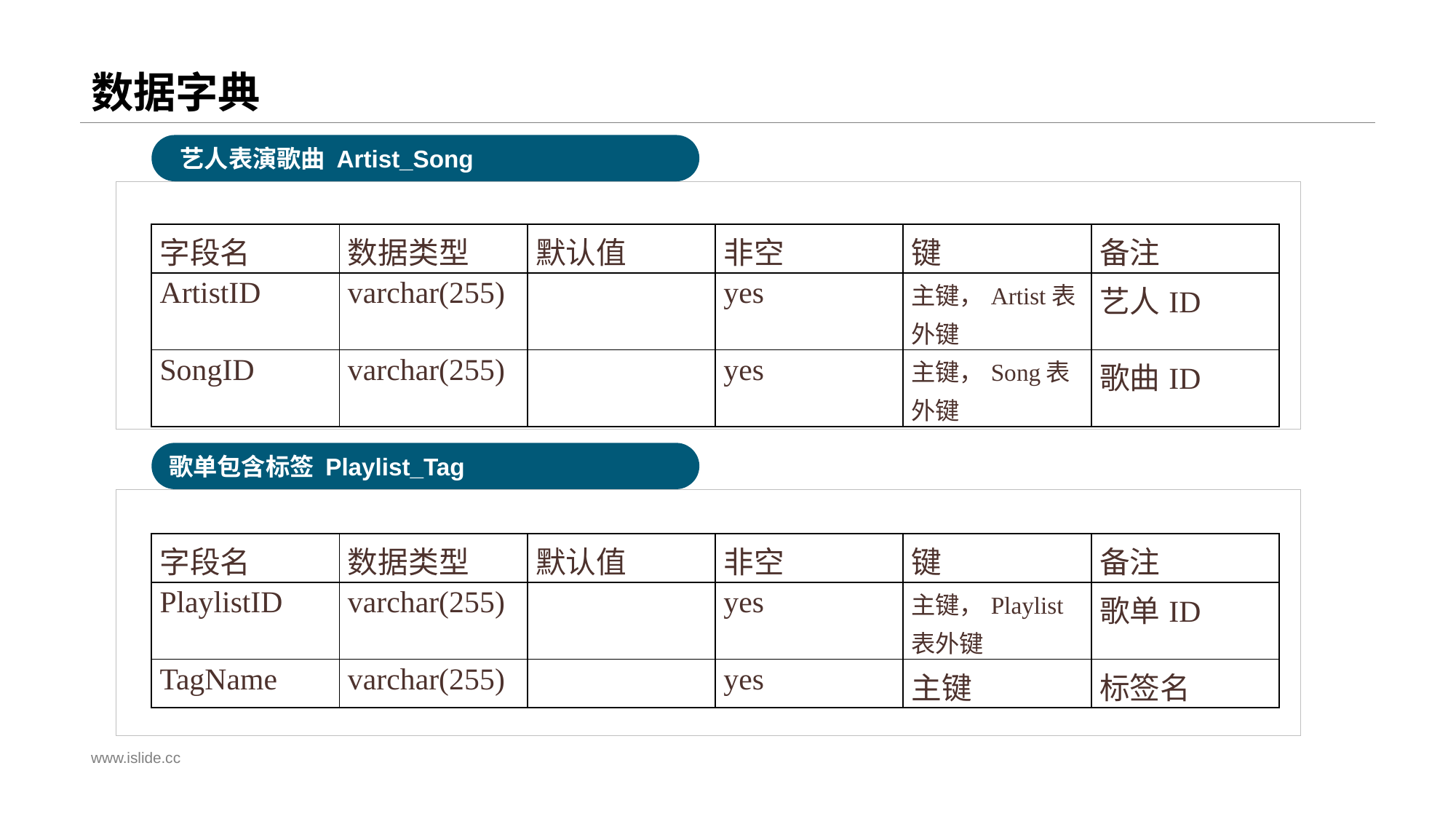

# 数据字典
 艺人表演歌曲 Artist_Song

| 字段名 | 数据类型 | 默认值 | 非空 | 键 | 备注 |
| --- | --- | --- | --- | --- | --- |
| ArtistID | varchar(255) |  | yes | 主键，Artist表外键 | 艺人ID |
| SongID | varchar(255) |  | yes | 主键，Song表外键 | 歌曲ID |
歌单包含标签 Playlist_Tag

| 字段名 | 数据类型 | 默认值 | 非空 | 键 | 备注 |
| --- | --- | --- | --- | --- | --- |
| PlaylistID | varchar(255) |  | yes | 主键，Playlist表外键 | 歌单ID |
| TagName | varchar(255) |  | yes | 主键 | 标签名 |
www.islide.cc
14